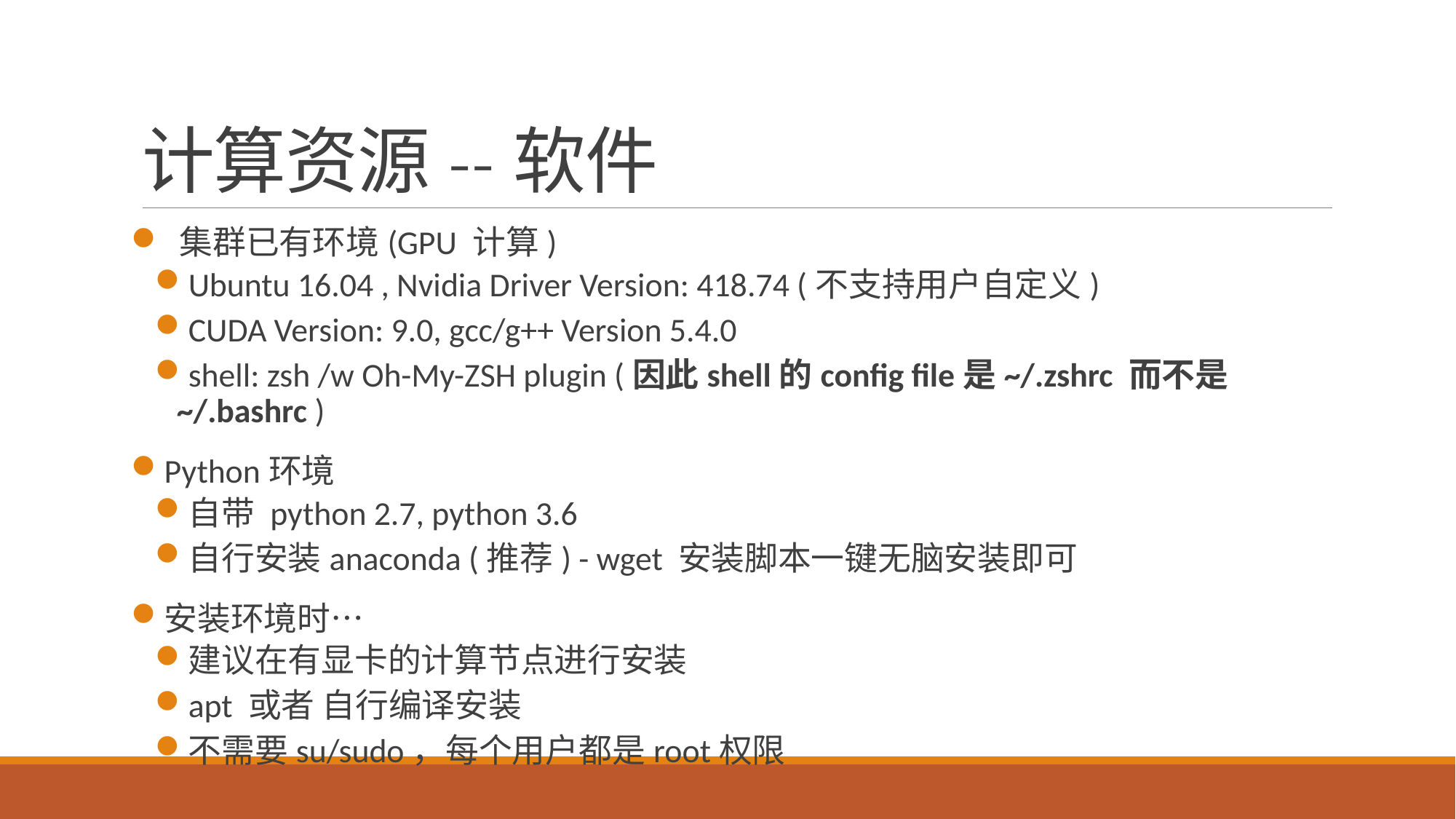

# 计算资源--软件
 集群已有环境(GPU 计算)
Ubuntu 16.04 , Nvidia Driver Version: 418.74 (不支持用户自定义)
CUDA Version: 9.0, gcc/g++ Version 5.4.0
shell: zsh /w Oh-My-ZSH plugin (因此shell的config file是~/.zshrc 而不是~/.bashrc )
Python环境
自带 python 2.7, python 3.6
自行安装anaconda (推荐) - wget 安装脚本一键无脑安装即可
安装环境时…
建议在有显卡的计算节点进行安装
apt 或者 自行编译安装
不需要su/sudo，每个用户都是root权限